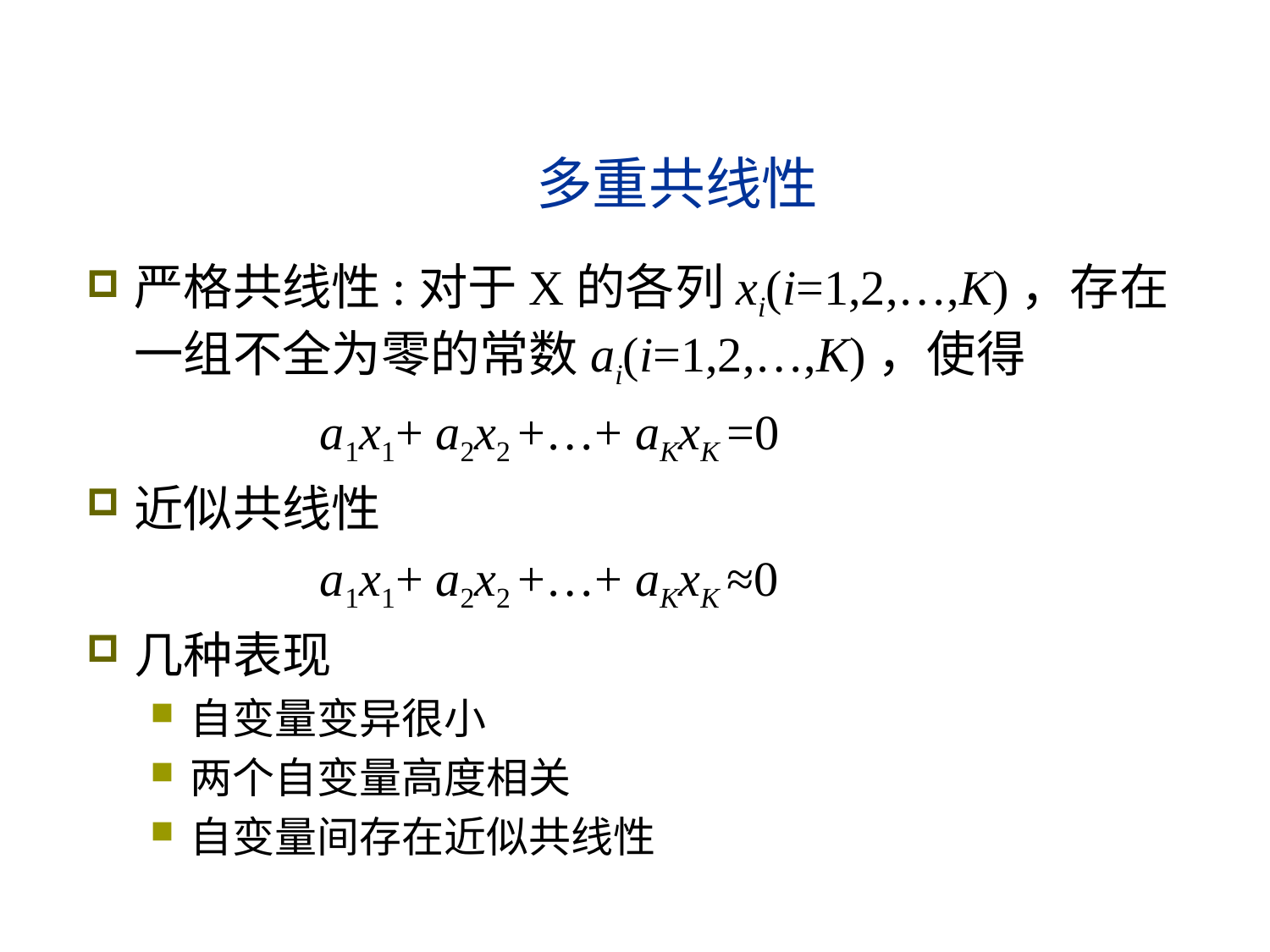

# 多重共线性
严格共线性:对于X的各列xi(i=1,2,…,K)，存在一组不全为零的常数ai(i=1,2,…,K)，使得
                   a1x1+ a2x2 +…+ aKxK =0
近似共线性
                   a1x1+ a2x2 +…+ aKxK ≈0
几种表现
自变量变异很小
两个自变量高度相关
自变量间存在近似共线性